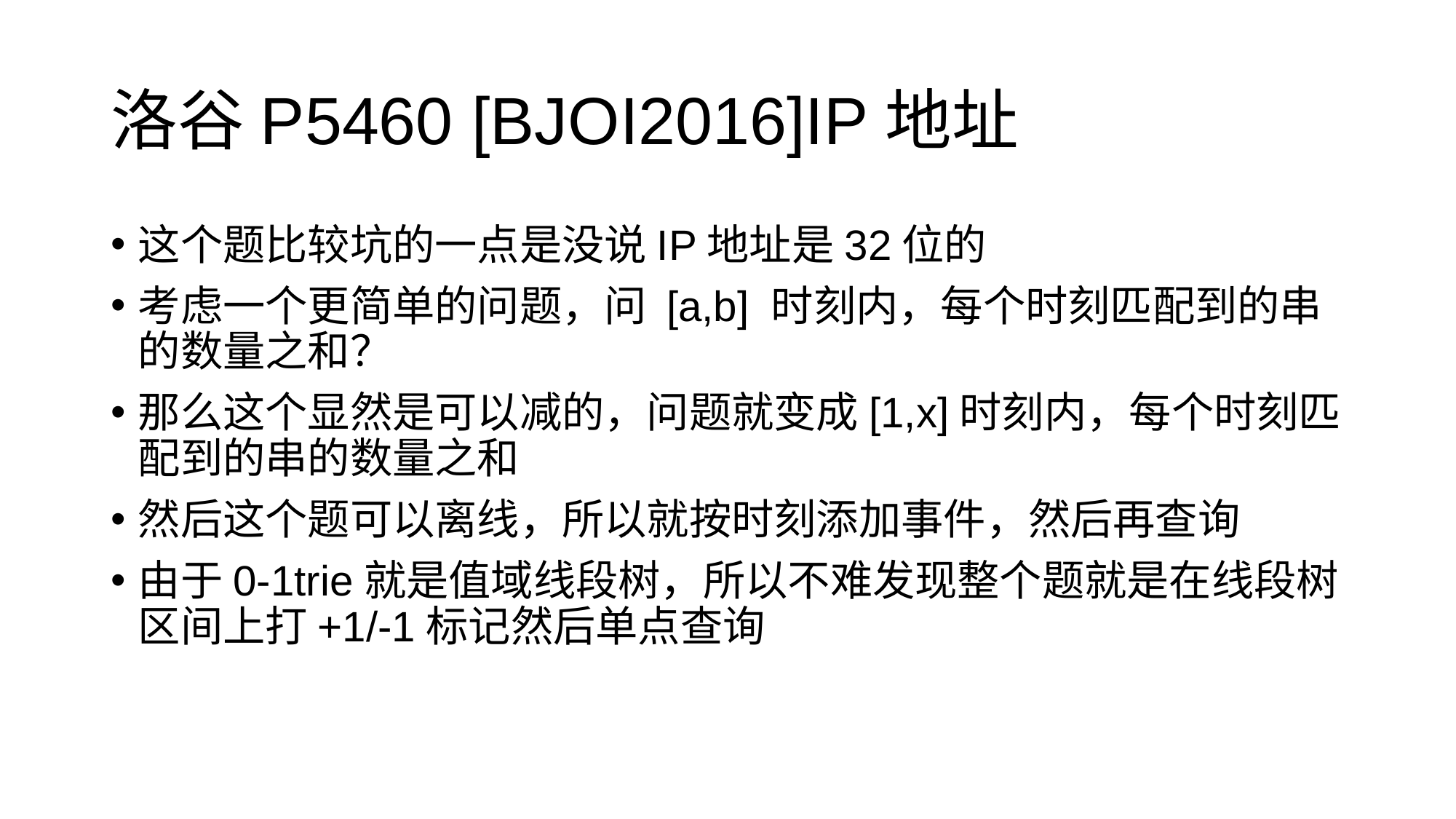

# 洛谷P5460 [BJOI2016]IP地址
这个题比较坑的一点是没说IP地址是32位的
考虑一个更简单的问题，问 [a,b] 时刻内，每个时刻匹配到的串的数量之和？
那么这个显然是可以减的，问题就变成[1,x]时刻内，每个时刻匹配到的串的数量之和
然后这个题可以离线，所以就按时刻添加事件，然后再查询
由于0-1trie就是值域线段树，所以不难发现整个题就是在线段树区间上打+1/-1标记然后单点查询